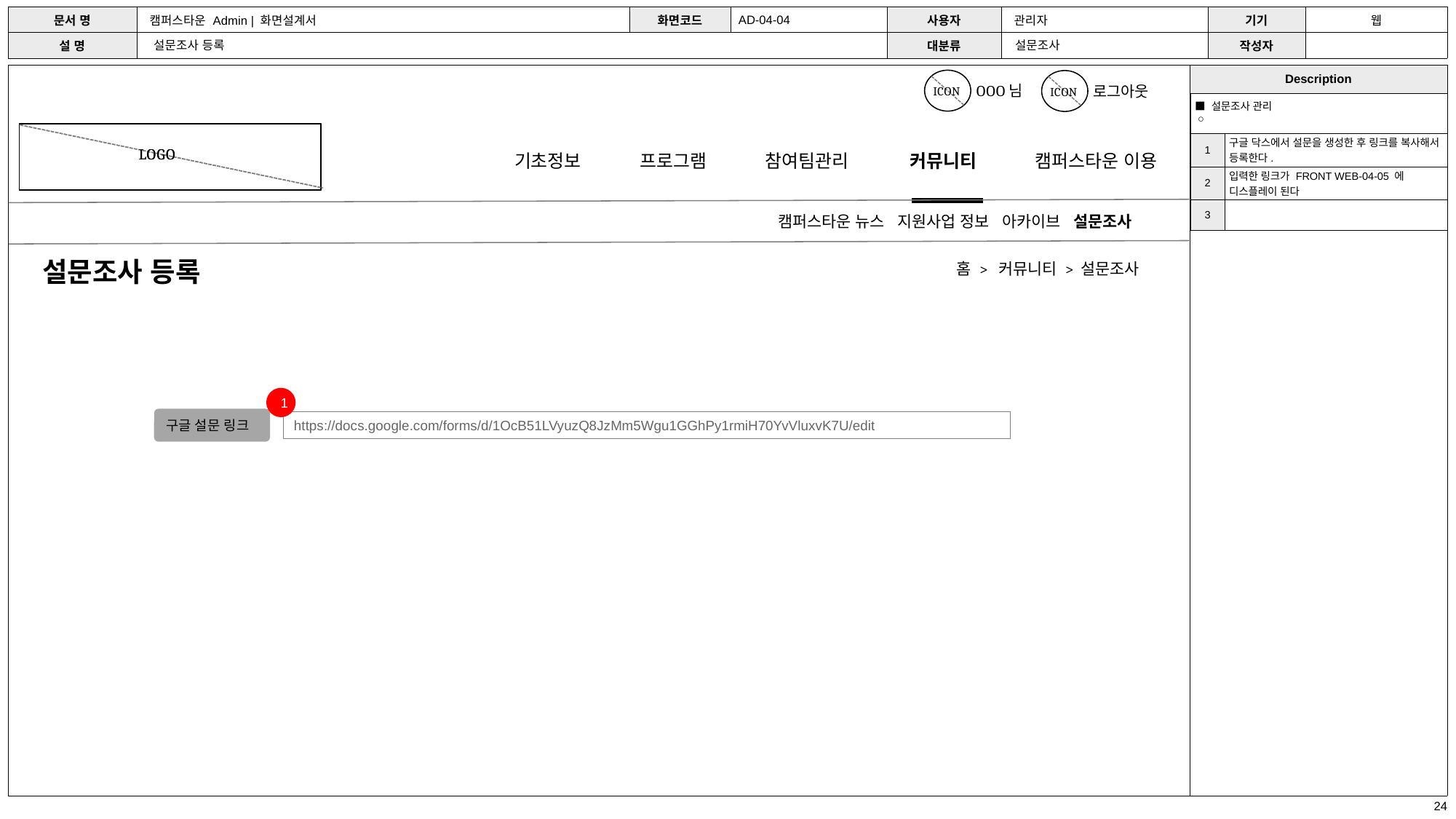

AD-04-04
설문조사
설문조사 등록

ICON

ICON
OOO님
로그아웃
| ■ 설문조사 관리 ○ |  |
| --- | --- |
| 1 | 구글 닥스에서 설문을 생성한 후 링크를 복사해서 등록한다. |
| 2 | 입력한 링크가 FRONT WEB-04-05 에 디스플레이 된다 |
| 3 |  |

LOGO

LOGO
기초정보
프로그램
참여팀관리
커뮤니티
캠퍼스타운 이용
캠퍼스타운 뉴스   지원사업 정보   아카이브   설문조사

설문조사 등록
홈 >  커뮤니티 > 설문조사
1
구글 설문 링크
https://docs.google.com/forms/d/1OcB51LVyuzQ8JzMm5Wgu1GGhPy1rmiH70YvVluxvK7U/edit